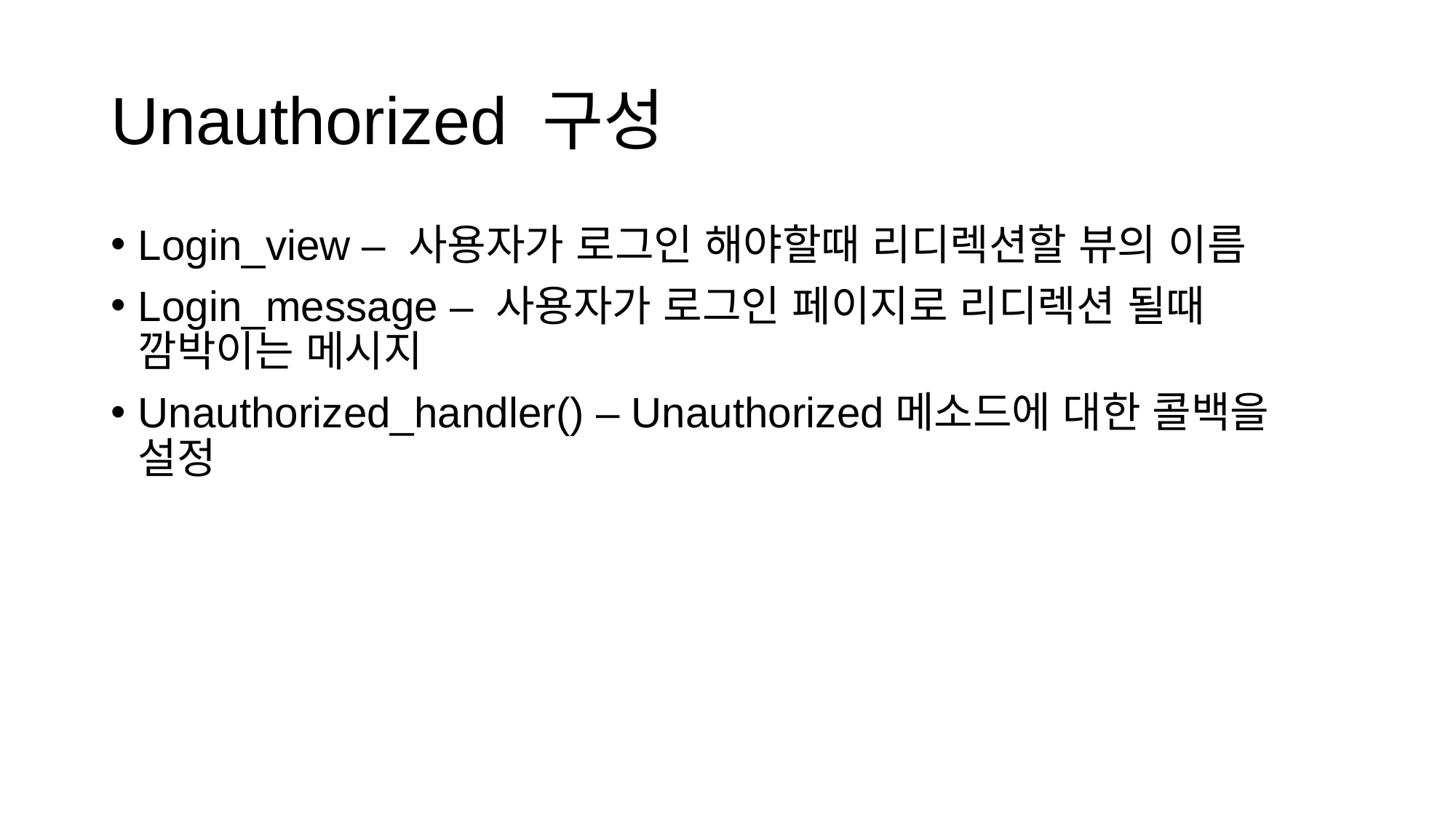

# Unauthorized 구성
Login_view – 사용자가 로그인 해야할때 리디렉션할 뷰의 이름
Login_message – 사용자가 로그인 페이지로 리디렉션 될때 깜박이는 메시지
Unauthorized_handler() – Unauthorized메소드에 대한 콜백을 설정